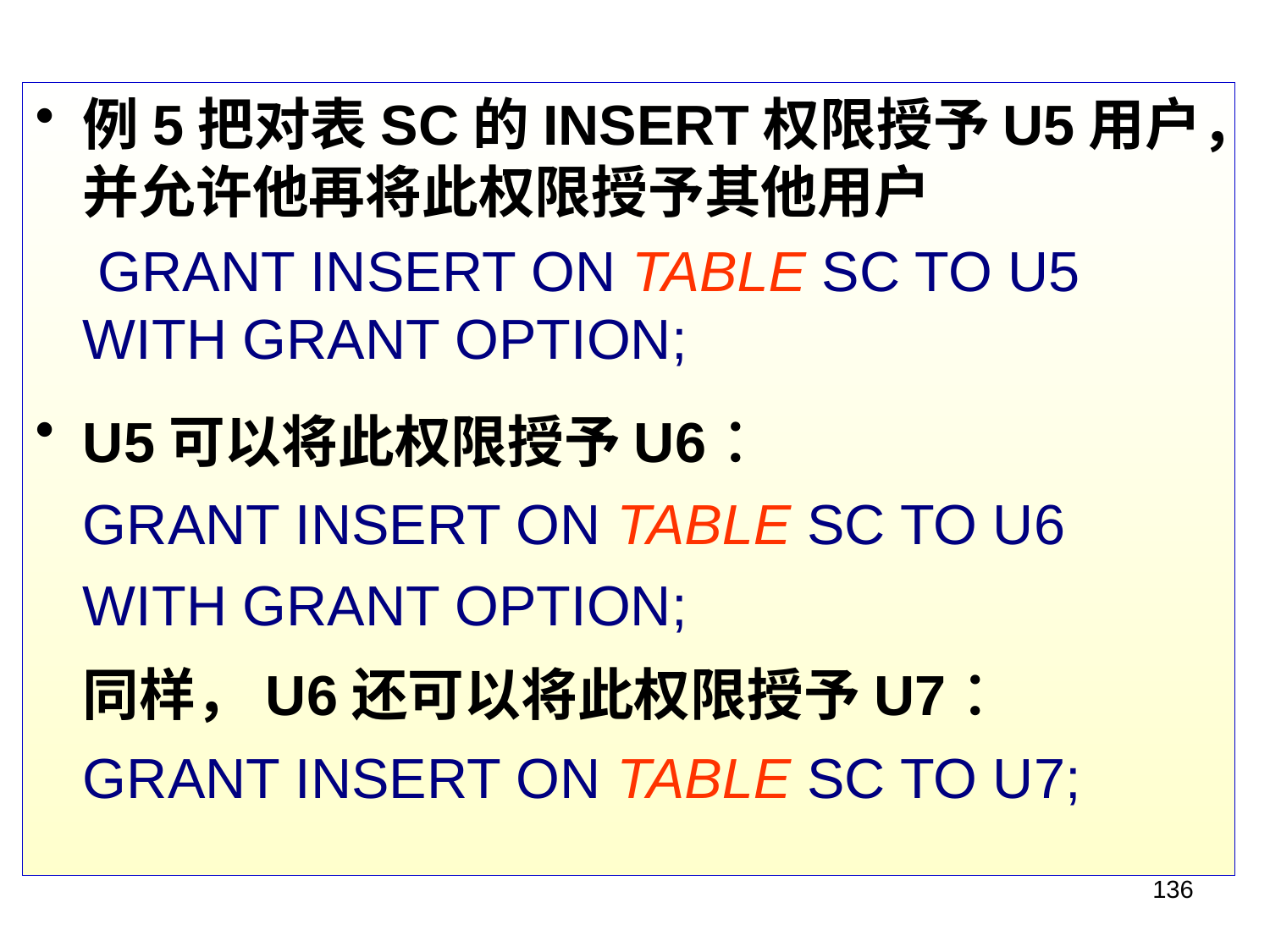

例5把对表SC的INSERT权限授予U5用户，并允许他再将此权限授予其他用户
    GRANT INSERT ON TABLE SC TO U5 WITH GRANT OPTION;
U5可以将此权限授予U6：
GRANT INSERT ON TABLE SC TO U6 WITH GRANT OPTION;
同样，U6还可以将此权限授予U7：
GRANT INSERT ON TABLE SC TO U7;
136